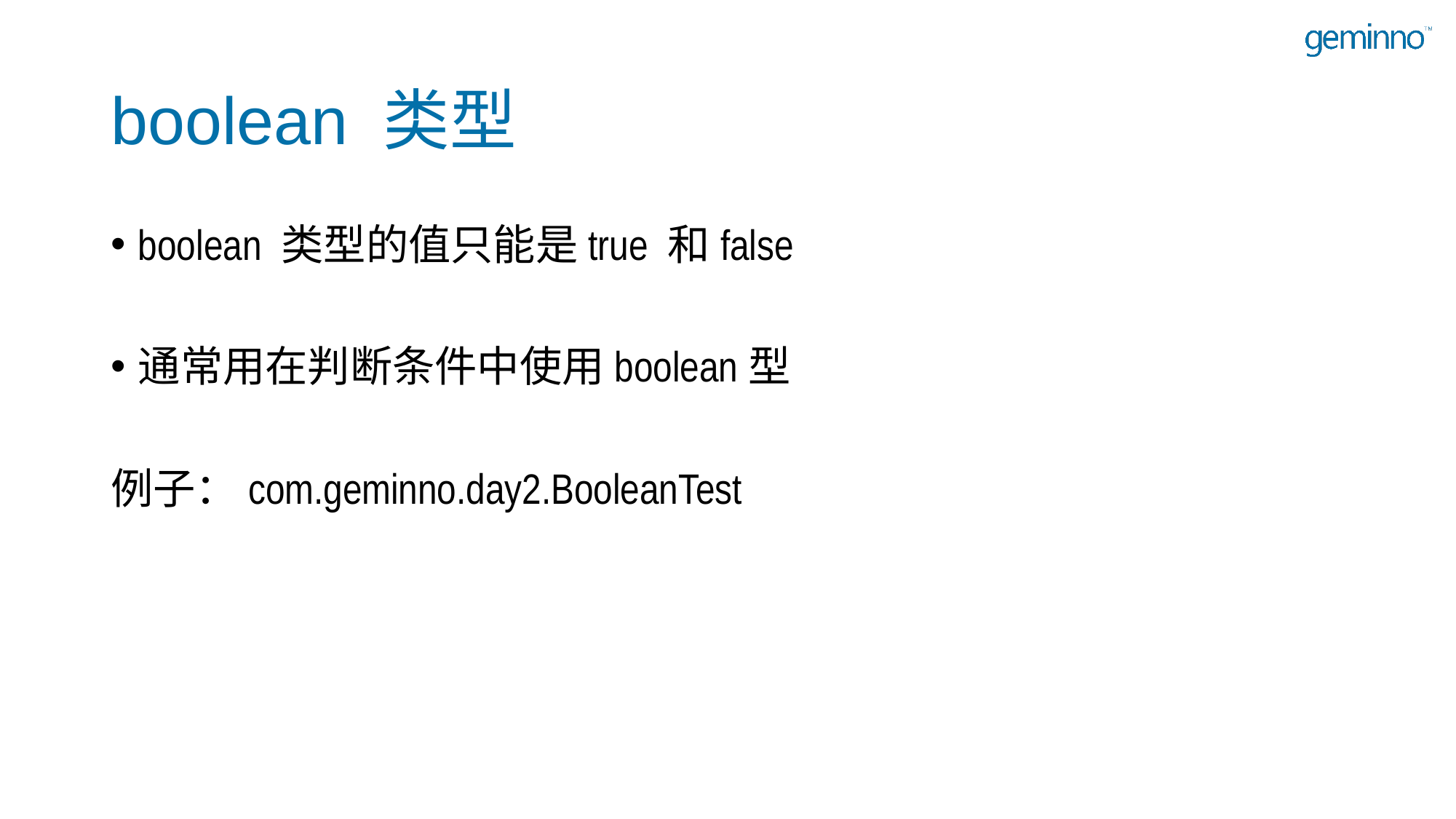

# boolean 类型
boolean 类型的值只能是true 和false

通常用在判断条件中使用boolean型

例子：com.geminno.day2.BooleanTest